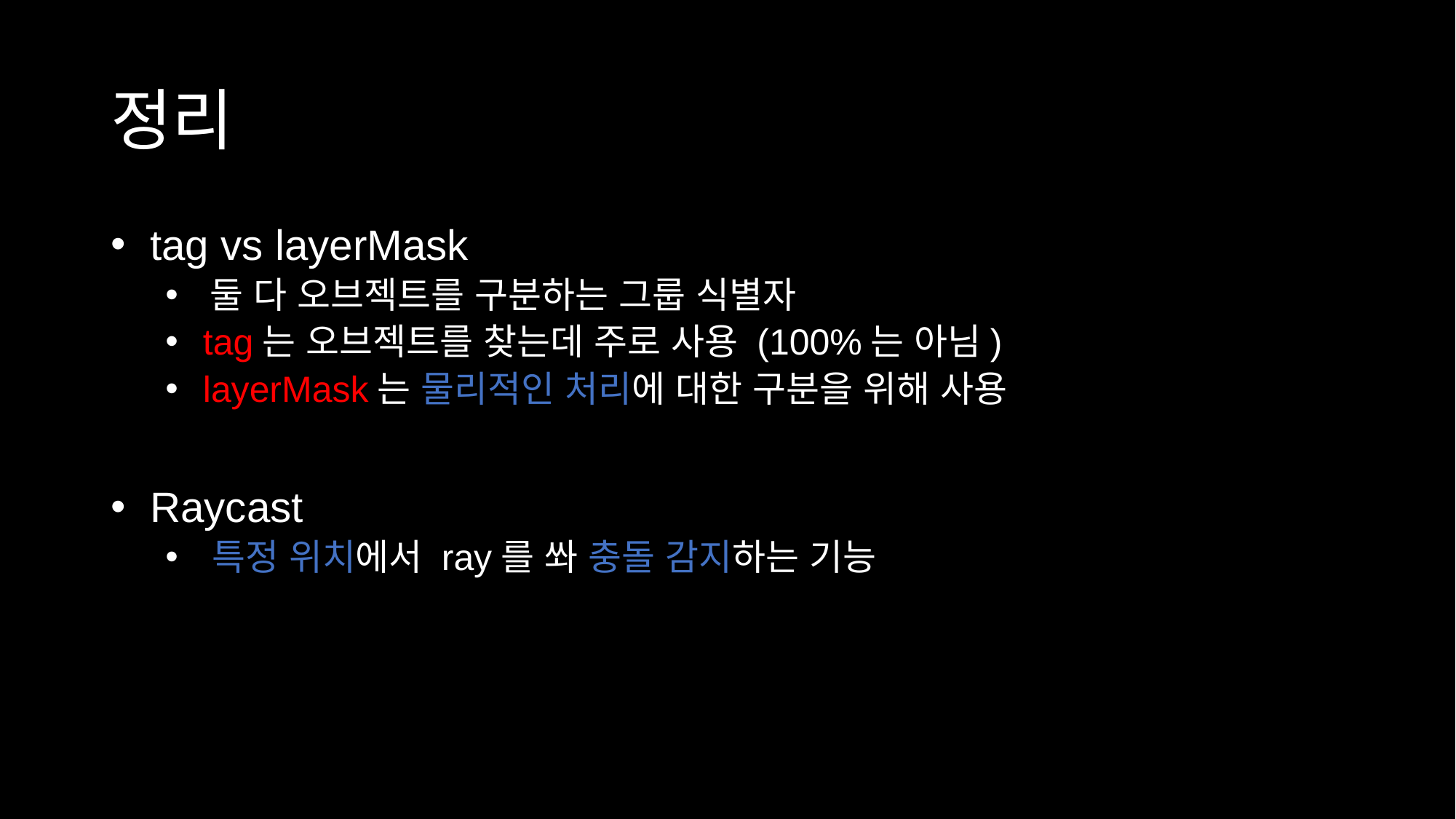

# 정리
 tag vs layerMask
 둘 다 오브젝트를 구분하는 그룹 식별자
 tag는 오브젝트를 찾는데 주로 사용 (100%는 아님)
 layerMask는 물리적인 처리에 대한 구분을 위해 사용

 Raycast
 특정 위치에서 ray를 쏴 충돌 감지하는 기능